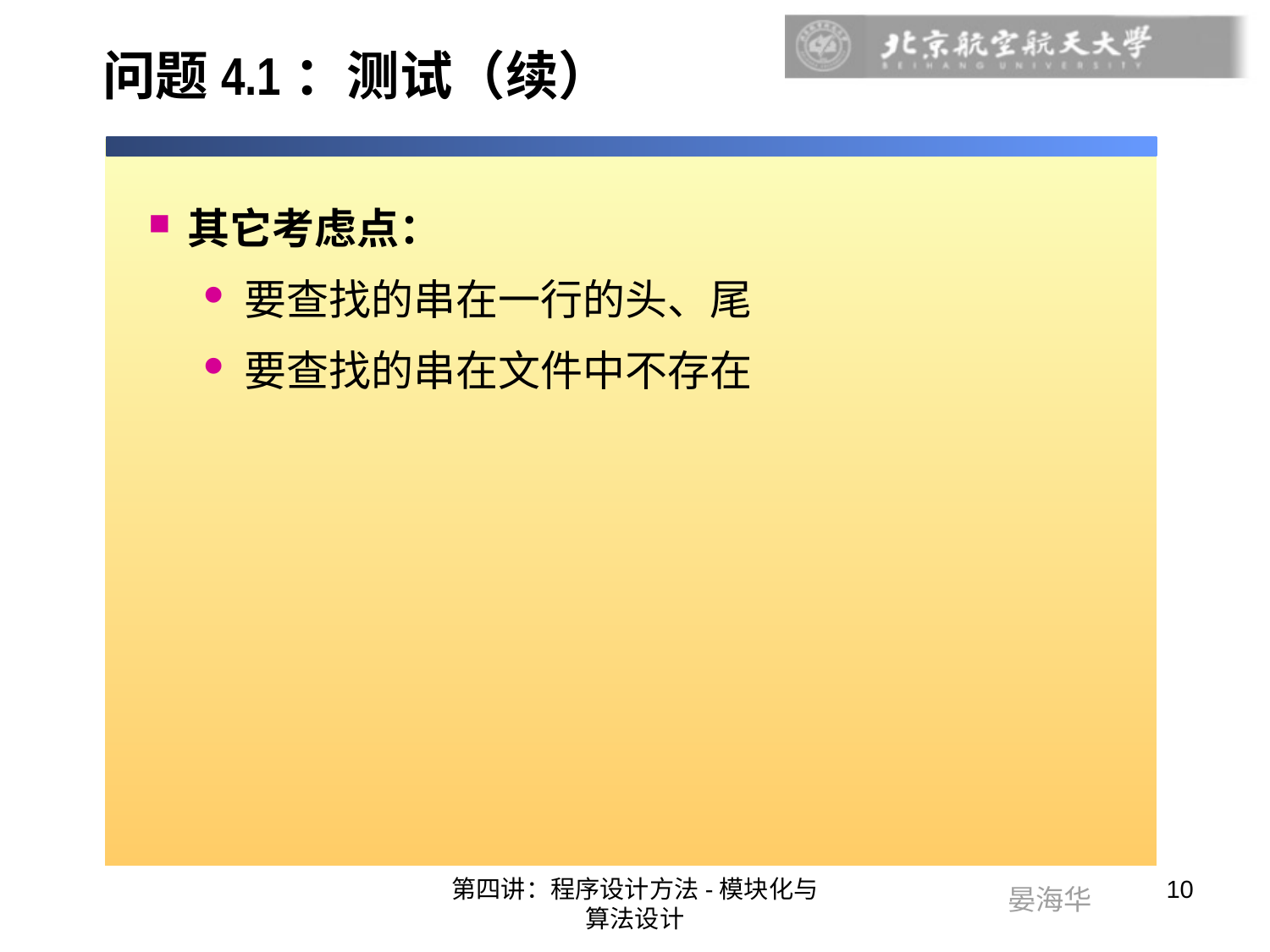

# 问题4.1：测试（续）
其它考虑点：
要查找的串在一行的头、尾
要查找的串在文件中不存在
第四讲：程序设计方法-模块化与算法设计
10